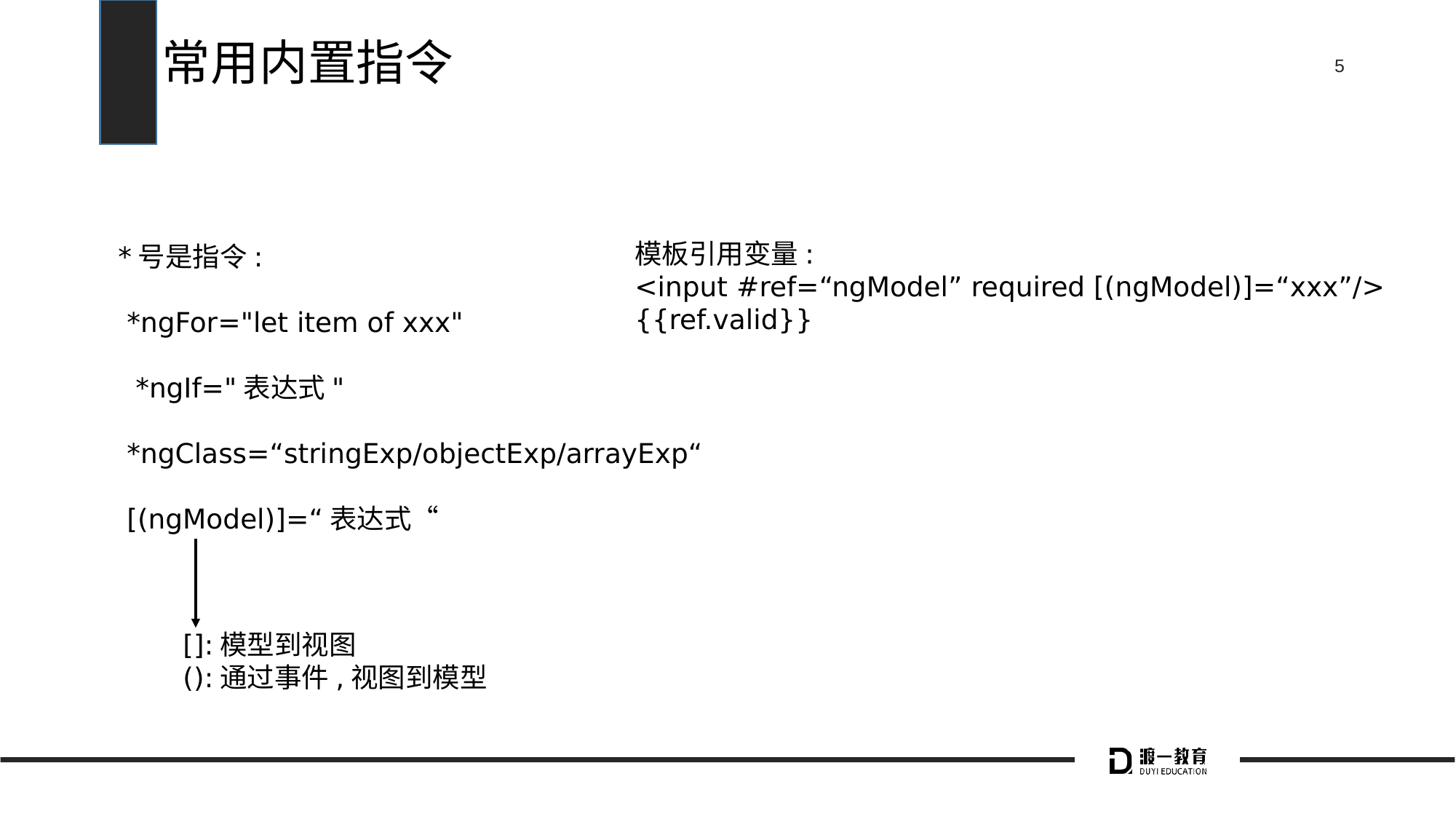

常用内置指令
模板引用变量:
<input #ref=“ngModel” required [(ngModel)]=“xxx”/>
{{ref.valid}}
*号是指令:

 *ngFor="let item of xxx"

  *ngIf="表达式"

 *ngClass=“stringExp/objectExp/arrayExp“

 [(ngModel)]=“表达式“

[]:模型到视图
():通过事件,视图到模型